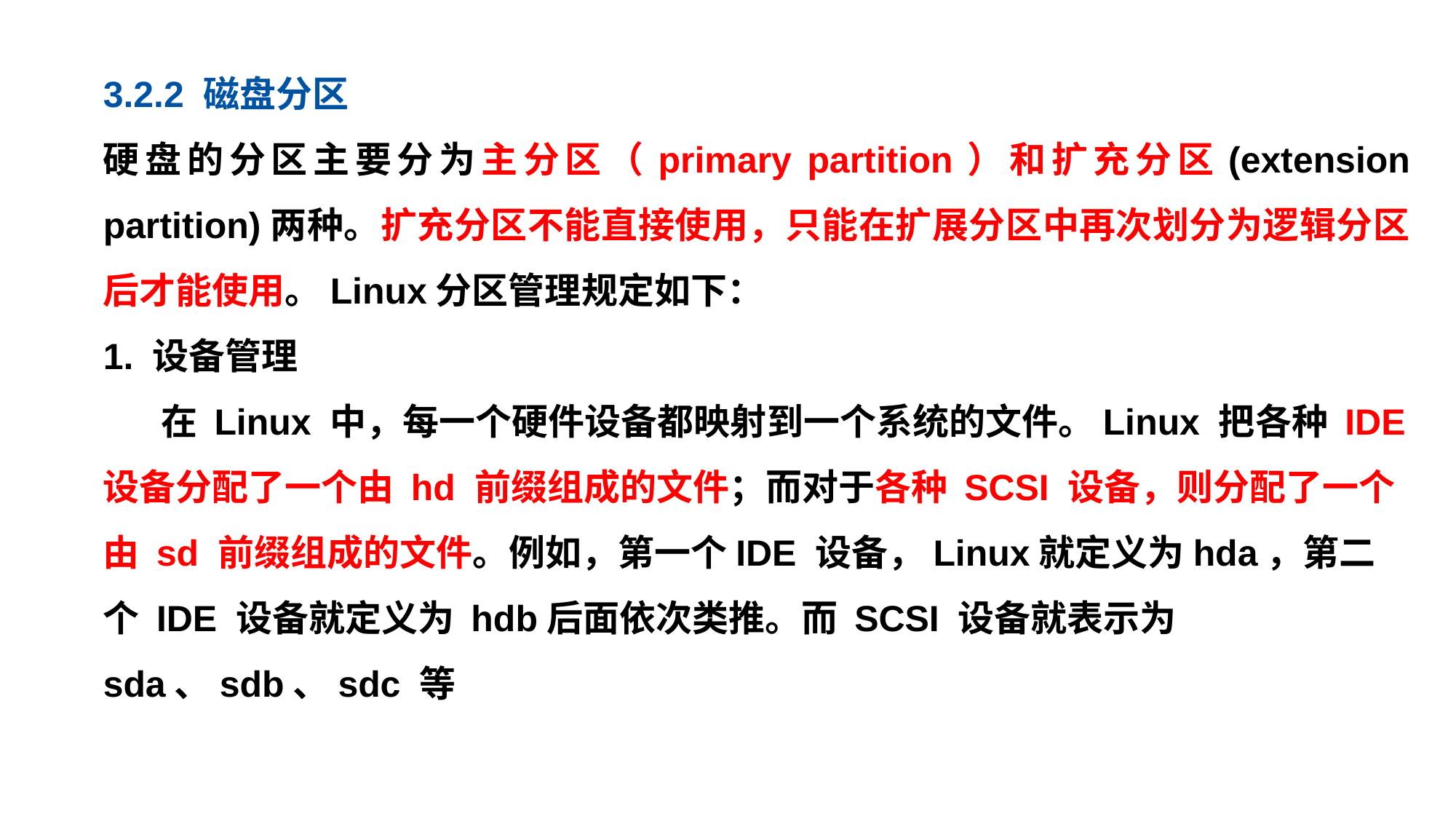

3.2.2 磁盘分区
硬盘的分区主要分为主分区（primary partition）和扩充分区(extension partition)两种。扩充分区不能直接使用，只能在扩展分区中再次划分为逻辑分区后才能使用。Linux分区管理规定如下：
1. 设备管理
      在 Linux 中，每一个硬件设备都映射到一个系统的文件。Linux 把各种 IDE 设备分配了一个由 hd 前缀组成的文件；而对于各种 SCSI 设备，则分配了一个由 sd 前缀组成的文件。例如，第一个IDE 设备，Linux就定义为hda，第二个 IDE 设备就定义为 hdb后面依次类推。而 SCSI 设备就表示为sda、sdb、sdc 等
11